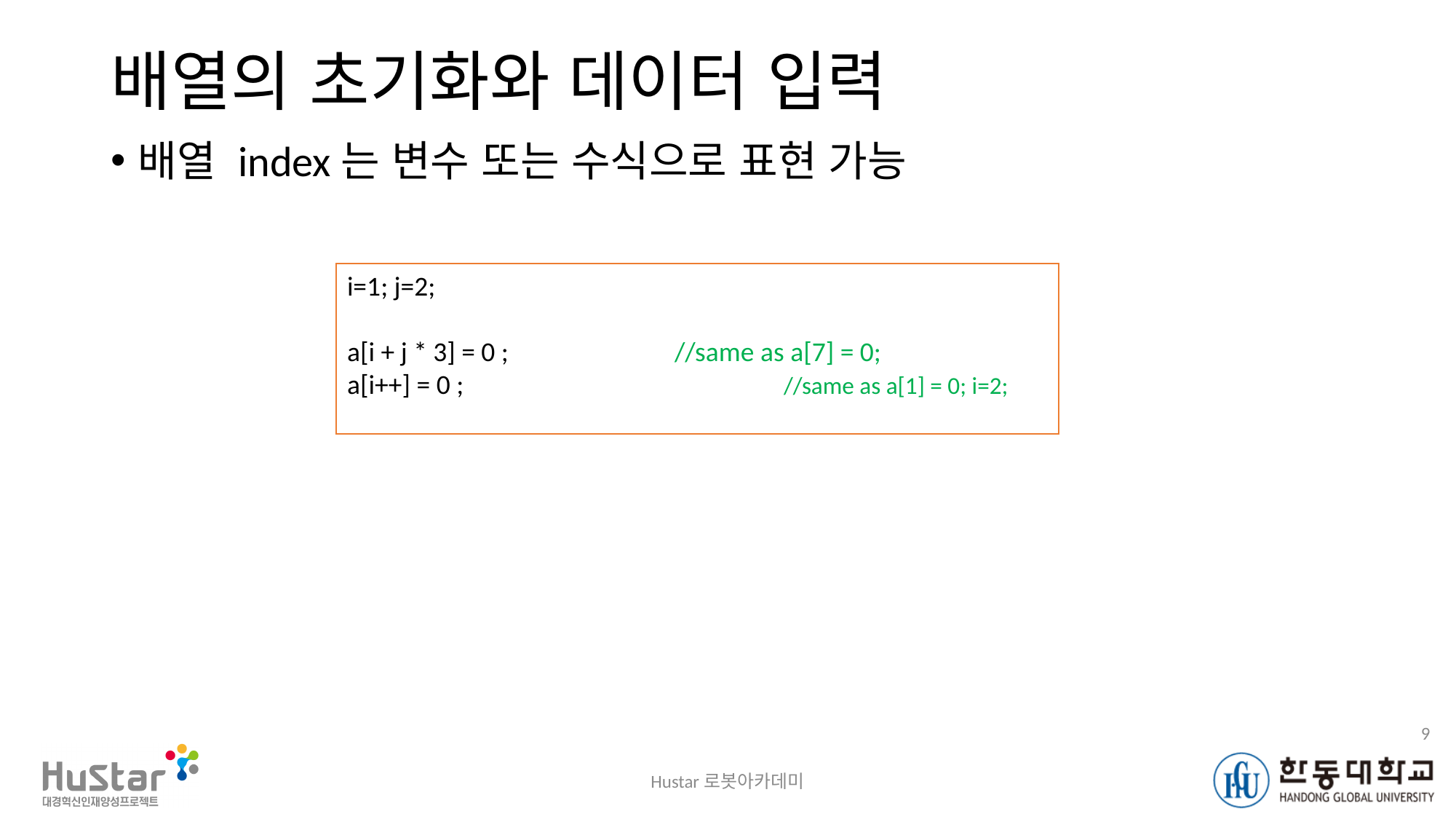

# 배열의 초기화와 데이터 입력
배열 index는 변수 또는 수식으로 표현 가능
i=1; j=2;

a[i + j * 3] = 0 ;		//same as a[7] = 0;
a[i++] = 0 ;			//same as a[1] = 0; i=2;

9
Hustar로봇아카데미